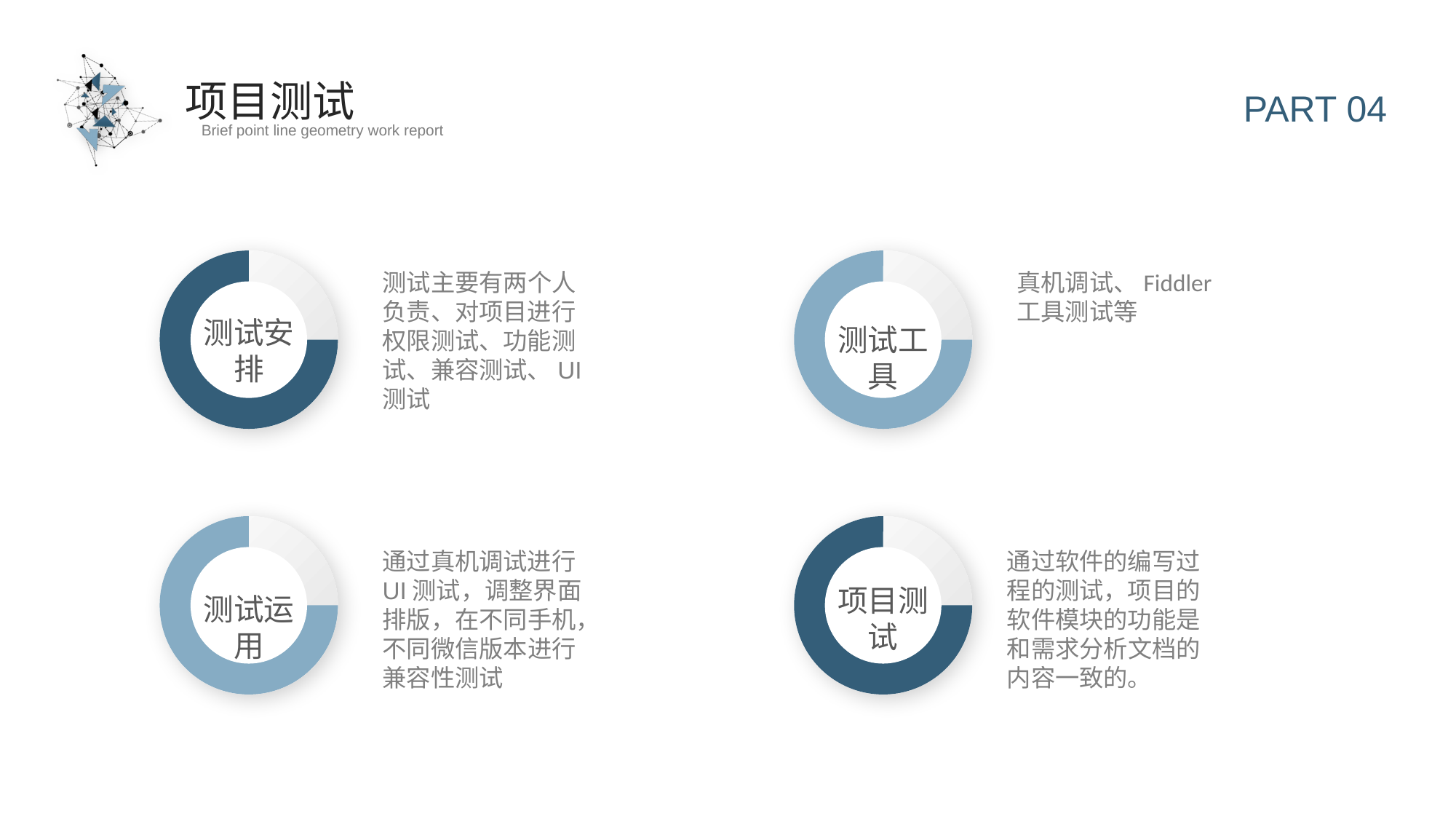

项目测试

测试主要有两个人负责、对项目进行权限测试、功能测试、兼容测试、UI测试
真机调试、Fiddler工具测试等

测试安排
测试工具

通过真机调试进行UI测试，调整界面排版，在不同手机，不同微信版本进行兼容性测试
通过软件的编写过程的测试，项目的软件模块的功能是和需求分析文档的内容一致的。

项目测试
测试运用